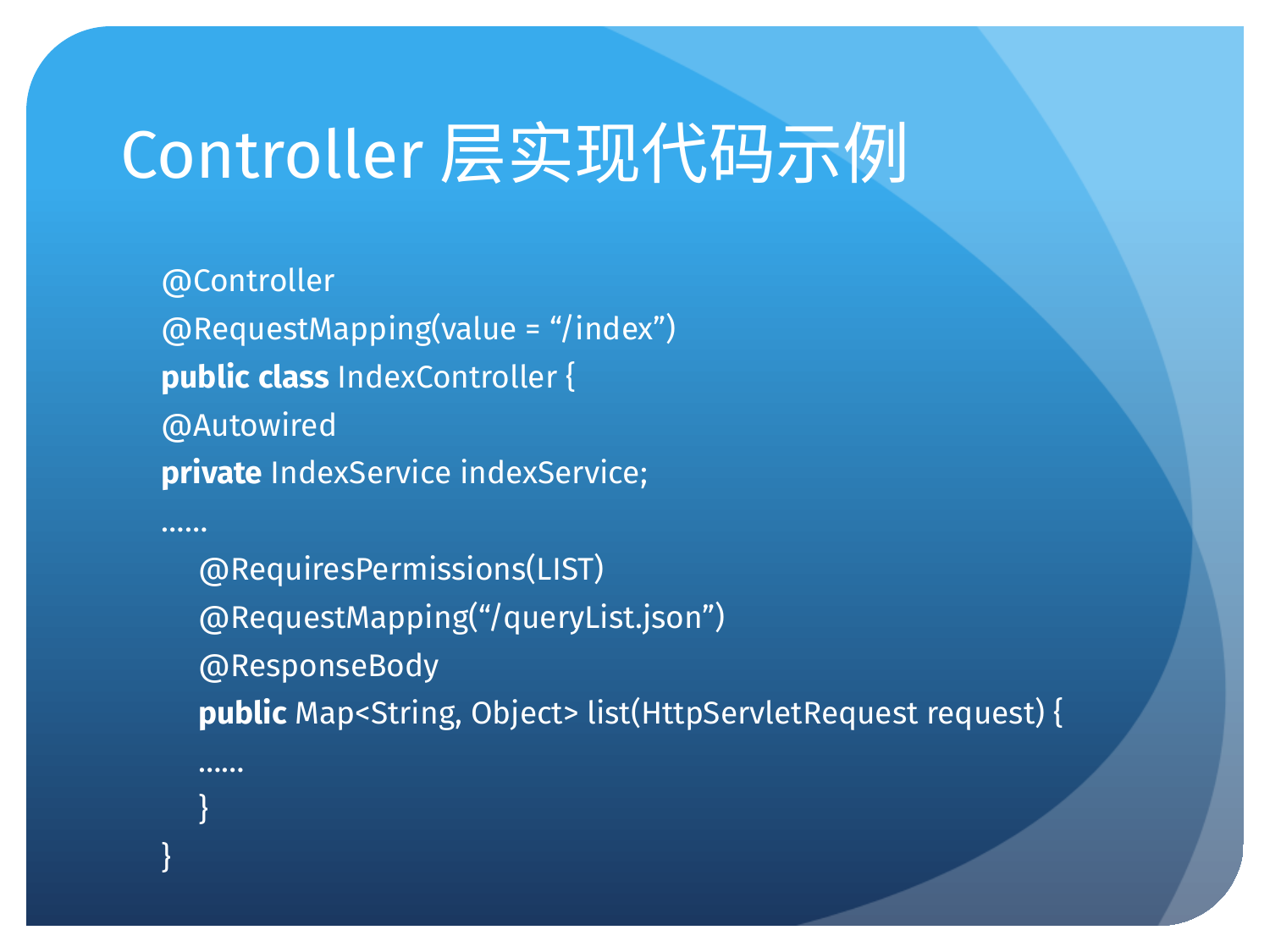

# Controller层实现代码示例
@Controller
@RequestMapping(value = “/index”)
public class IndexController {
	@Autowired
	private IndexService indexService;
	……
	@RequiresPermissions(LIST)
	@RequestMapping(“/queryList.json”)
	@ResponseBody
	public Map<String, Object> list(HttpServletRequest request) {
		……
	}
}